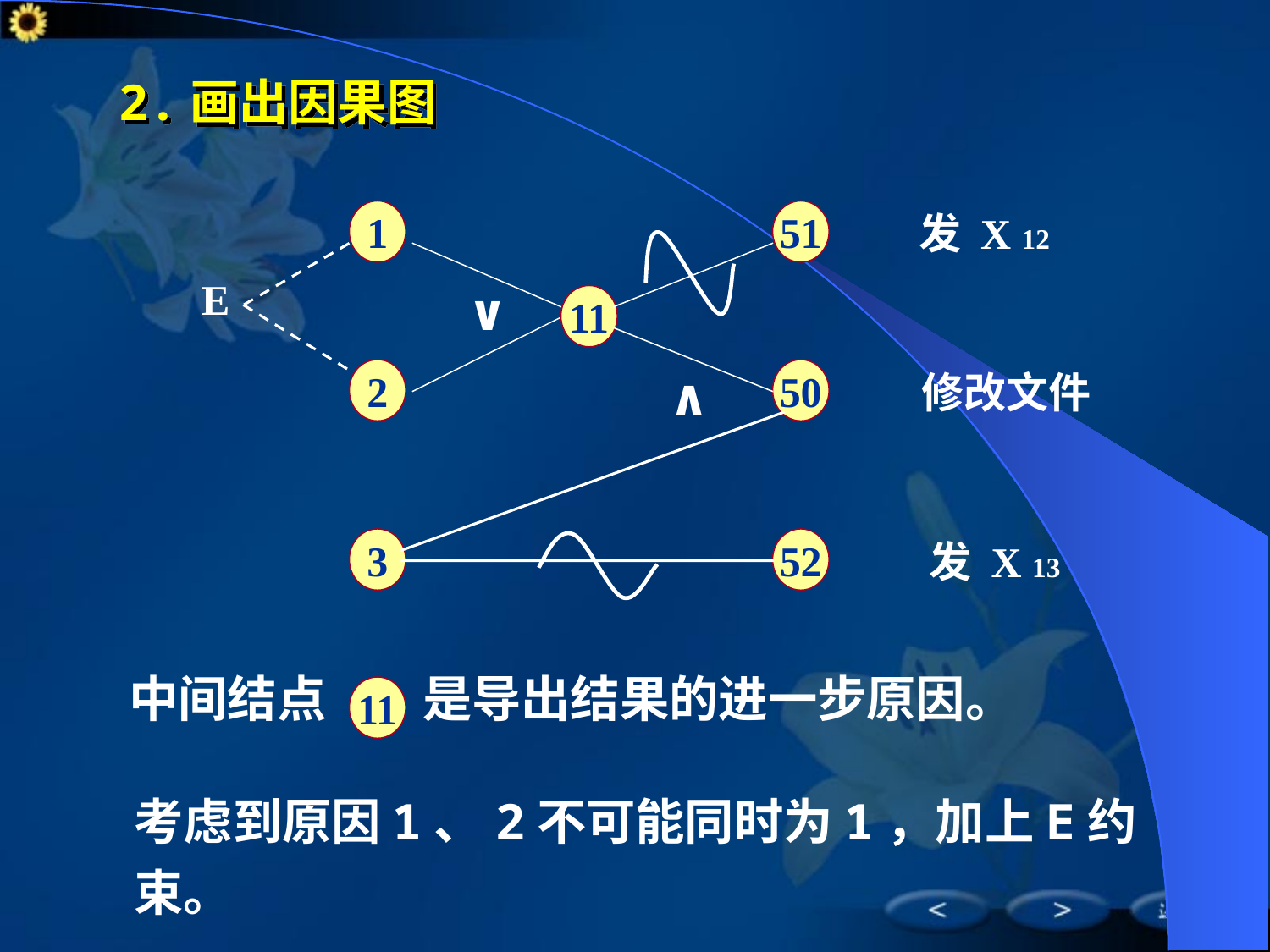

# 2.画出因果图
1

E

2
51

∨
11

∧
50

3

52

发 X 12
 修改文件
发 X 13
中间结点	是导出结果的进一步原因。
11
	考虑到原因1、2不可能同时为1，加上E约束。